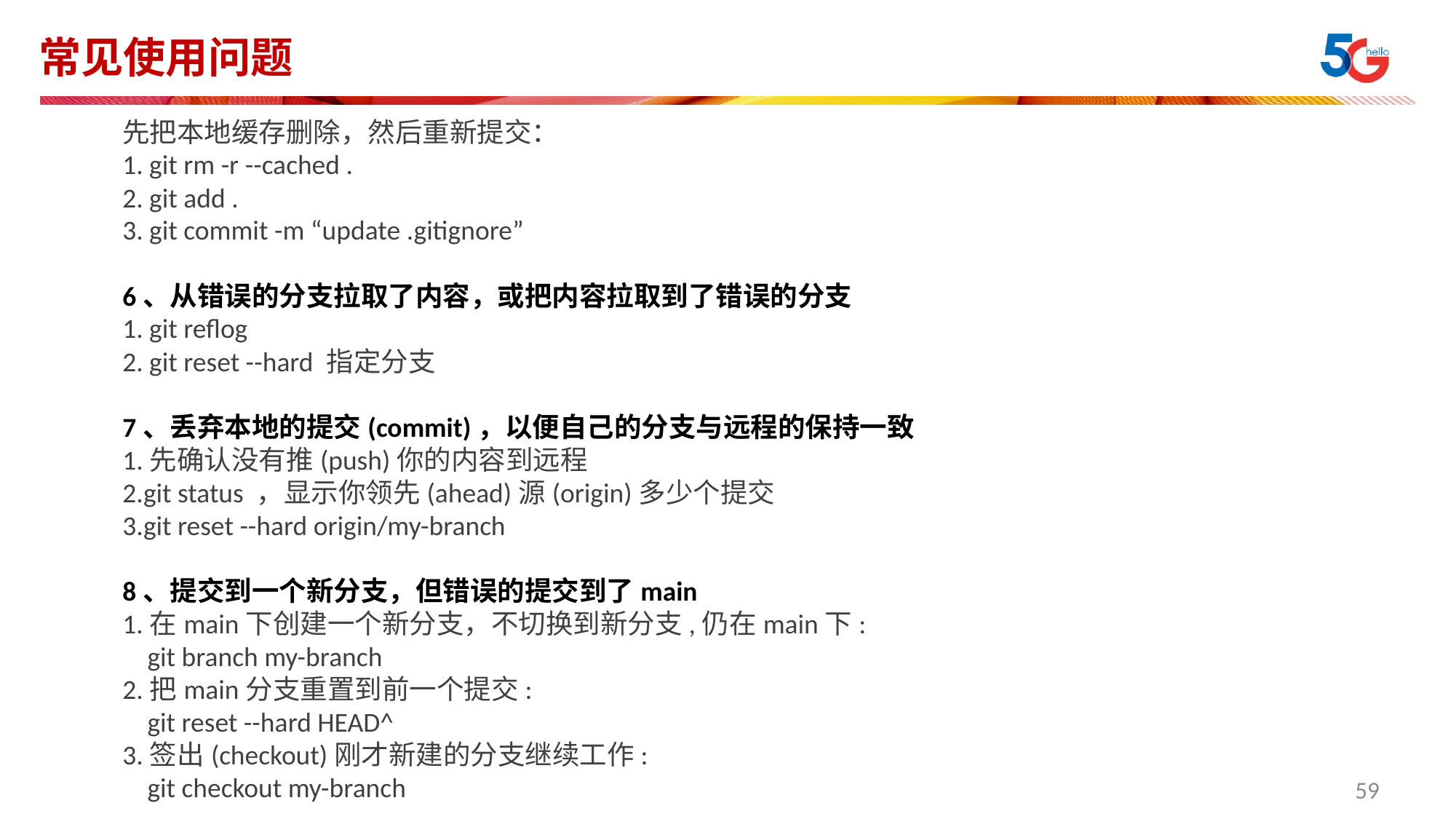

# 常见使用问题
先把本地缓存删除，然后重新提交：
1. git rm -r --cached .
2. git add .
3. git commit -m “update .gitignore”

6、从错误的分支拉取了内容，或把内容拉取到了错误的分支
1. git reflog
2. git reset --hard 指定分支

7、丢弃本地的提交(commit)，以便自己的分支与远程的保持一致
1.先确认没有推(push)你的内容到远程
2.git status ，显示你领先(ahead)源(origin)多少个提交
3.git reset --hard origin/my-branch

8、提交到一个新分支，但错误的提交到了main
1.在main下创建一个新分支，不切换到新分支,仍在main下:
    git branch my-branch
2.把main分支重置到前一个提交:
    git reset --hard HEAD^
3.签出(checkout)刚才新建的分支继续工作:
    git checkout my-branch